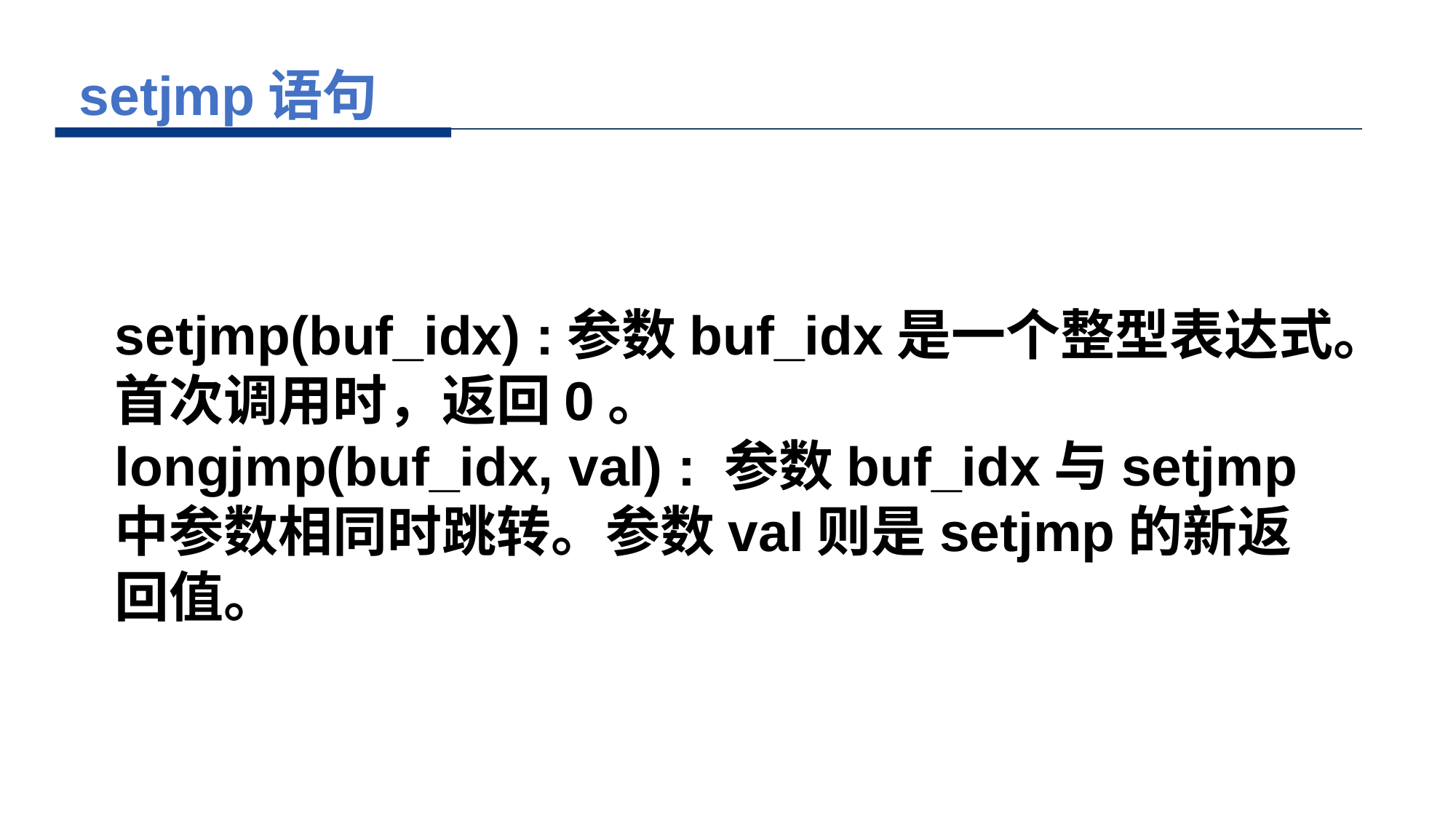

setjmp语句

setjmp(buf_idx) :参数buf_idx是一个整型表达式。首次调用时，返回0。
longjmp(buf_idx, val) : 参数buf_idx与setjmp中参数相同时跳转。参数val则是setjmp的新返回值。